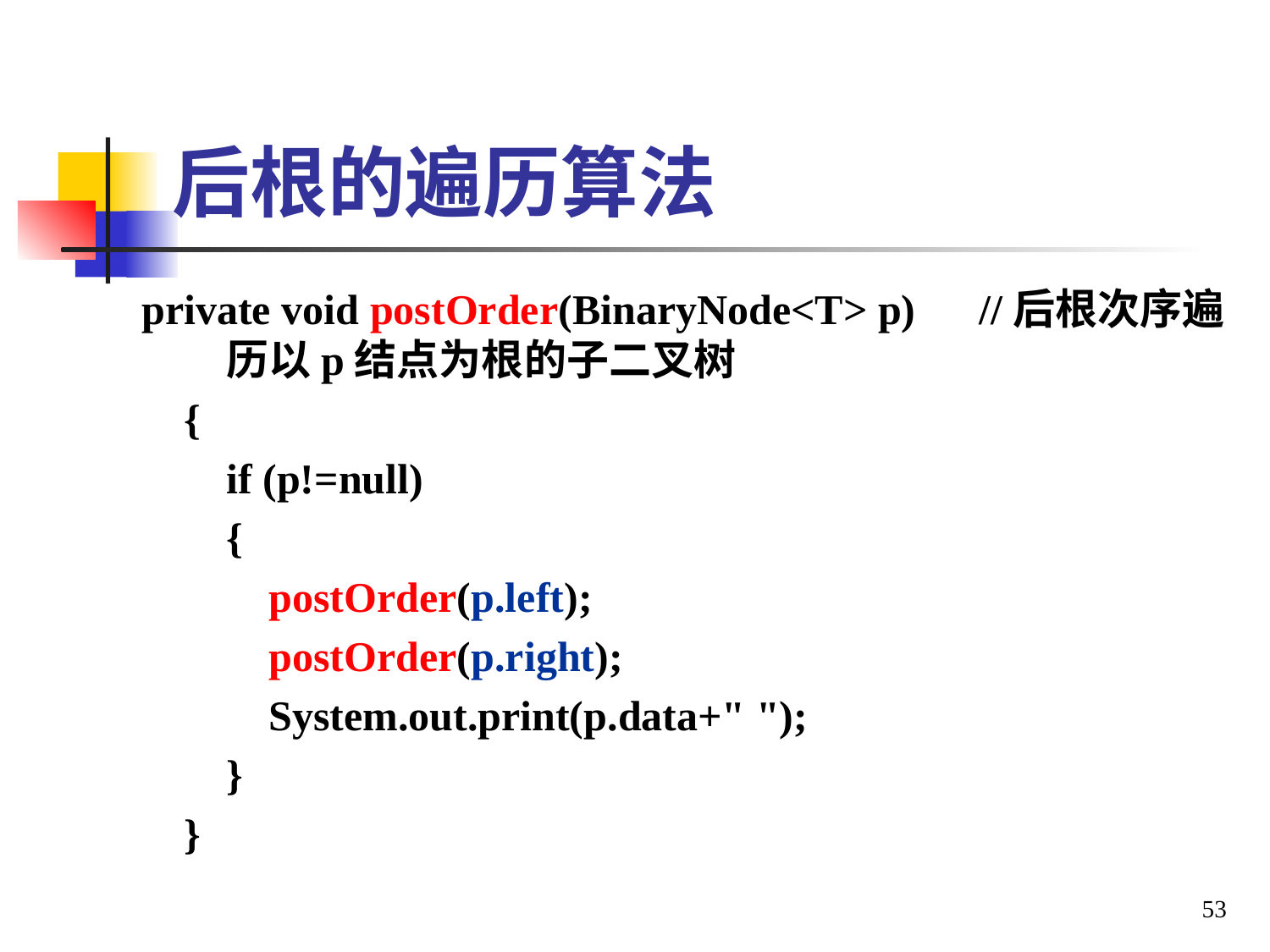

# 后根的遍历算法
private void postOrder(BinaryNode<T> p)      //后根次序遍历以p结点为根的子二叉树
    {
        if (p!=null)
        {
            postOrder(p.left);
            postOrder(p.right);
            System.out.print(p.data+" ");
        }
    }
53